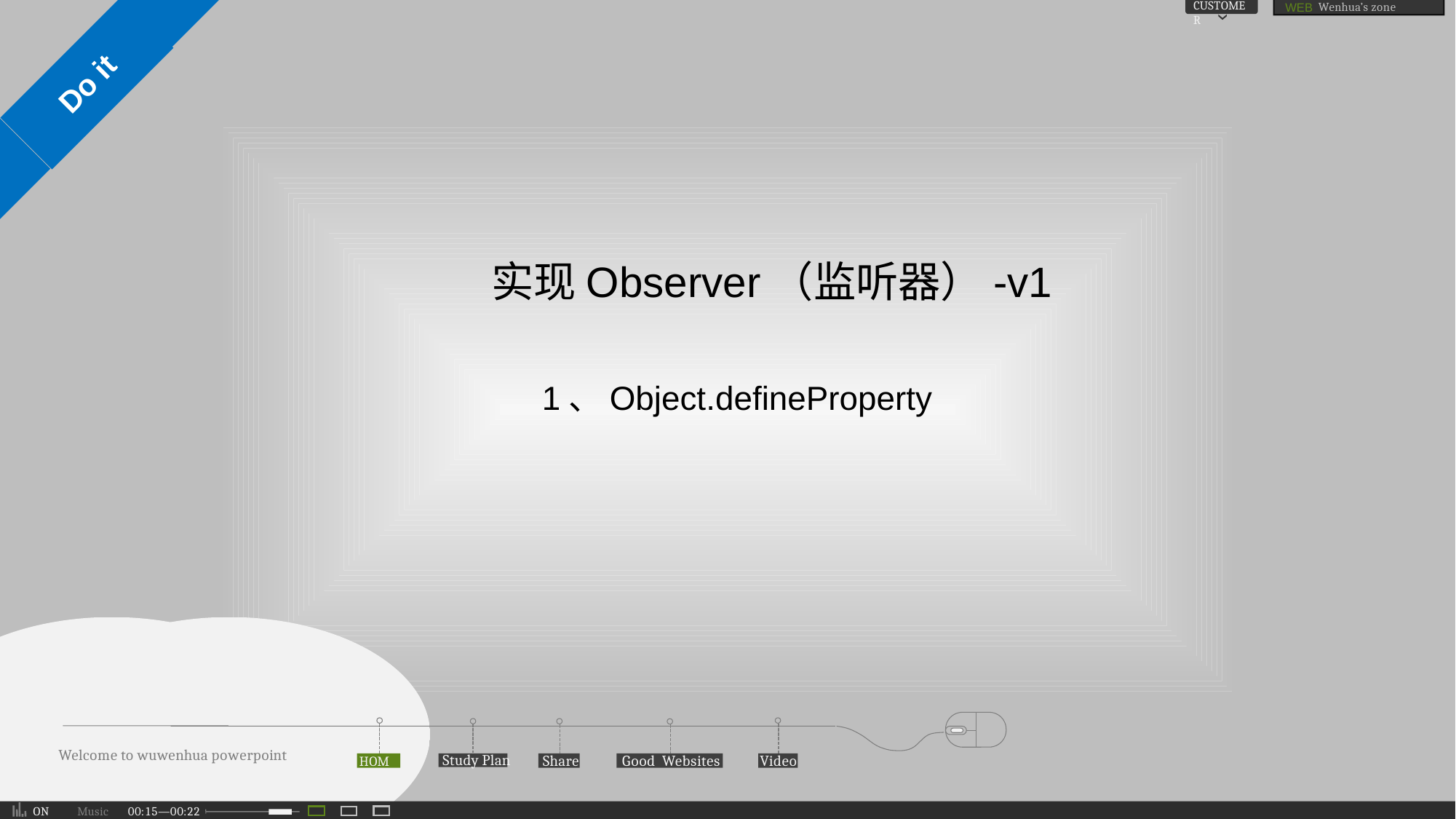

CUSTOMER
Wenhua’s zone
WEB

Do it
实现Observer（监听器）-v1
1、Object.defineProperty

Welcome to wuwenhua powerpoint

Study Plan
Share
Good  Websites
Video
HOME

ON
Music       00:15—00:22